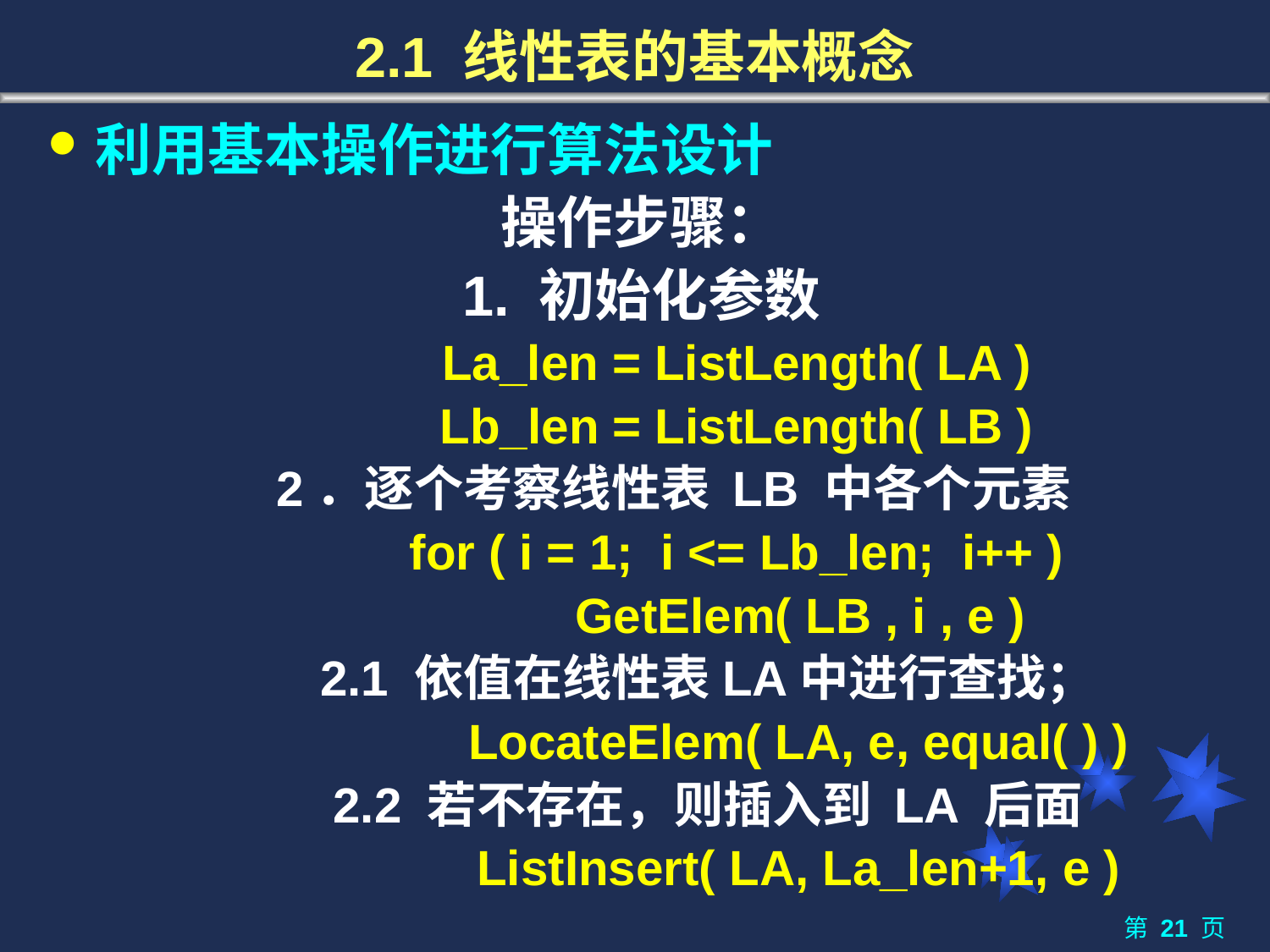

# 2.1 线性表的基本概念
利用基本操作进行算法设计
操作步骤：
1. 初始化参数
	La_len = ListLength( LA )
	Lb_len = ListLength( LB )
2．逐个考察线性表 LB 中各个元素
	for ( i = 1;  i <= Lb_len;  i++ )
		GetElem( LB , i , e )
     2.1 依值在线性表LA中进行查找；
	         LocateElem( LA, e, equal( ) )
     2.2 若不存在，则插入到 LA 后面
	         ListInsert( LA, La_len+1, e )
第 21 页